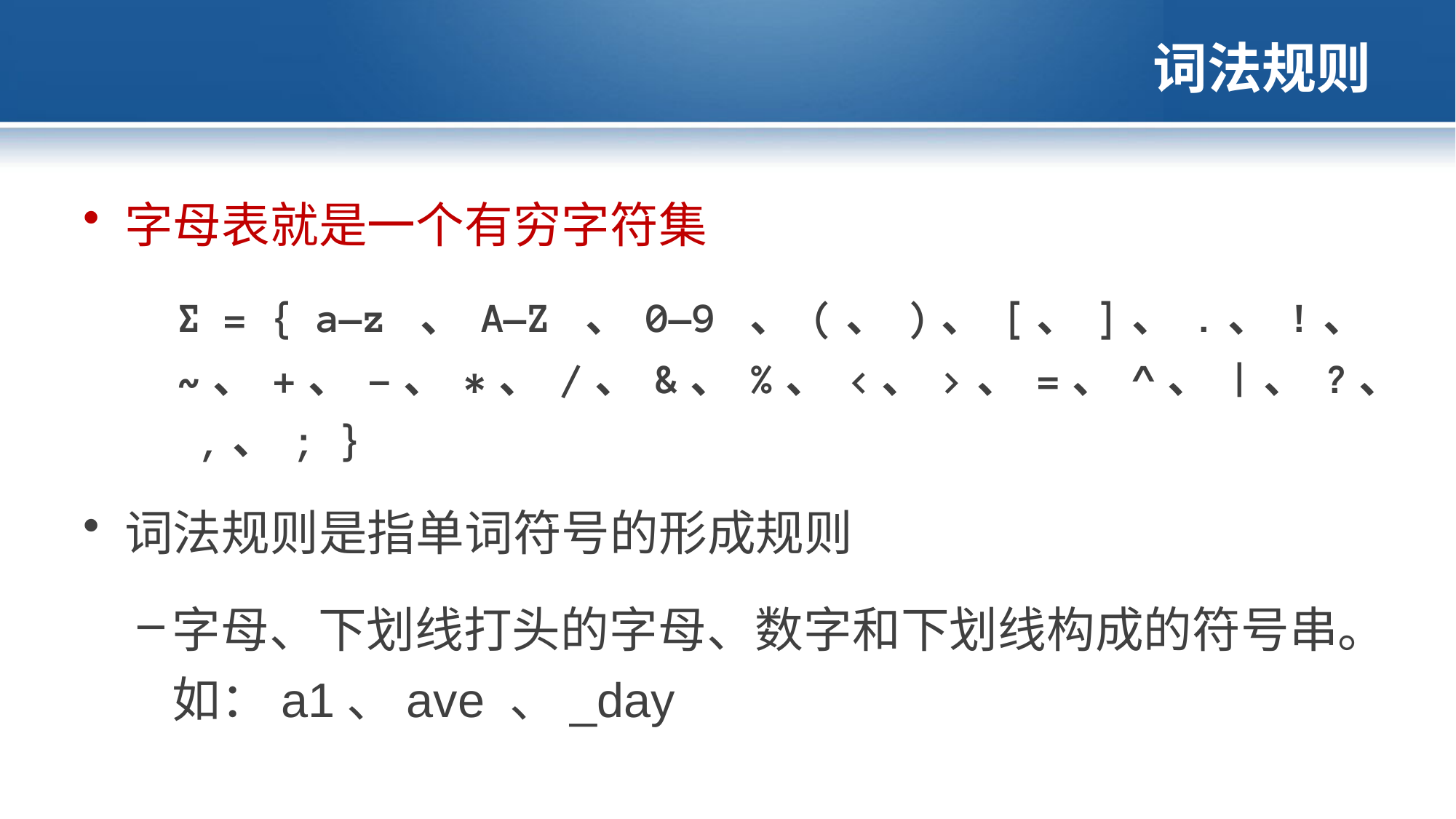

# 词法规则
字母表就是一个有穷字符集
∑ = { a—z 、 A—Z 、 0—9 、 (、 )、 [、 ]、 .、 !、 ~、 +、 -、 *、 /、 &、 %、 <、 >、 =、 ^、 |、 ?、 ,、 ; }
词法规则是指单词符号的形成规则
字母、下划线打头的字母、数字和下划线构成的符号串。如：a1、ave 、_day